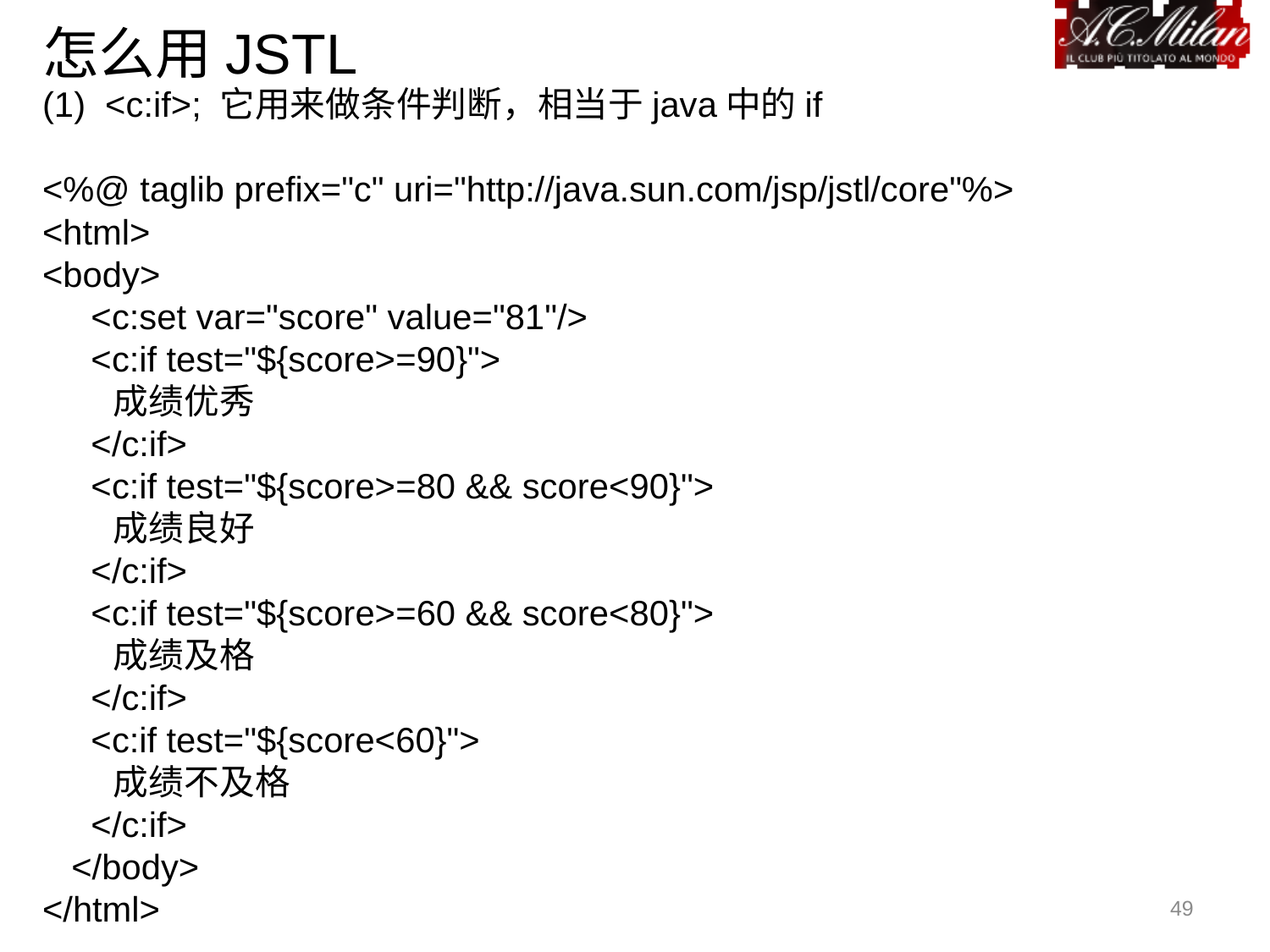

怎么用JSTL
(1)  <c:if>; 它用来做条件判断，相当于java中的if

<%@ taglib prefix="c" uri="http://java.sun.com/jsp/jstl/core"%>
<html>
<body>
     <c:set var="score" value="81"/>
     <c:if test="${score>=90}">
        成绩优秀
     </c:if>
     <c:if test="${score>=80 && score<90}">
        成绩良好
     </c:if>
     <c:if test="${score>=60 && score<80}">
        成绩及格
     </c:if>
     <c:if test="${score<60}">
        成绩不及格
     </c:if>
   </body>
</html>
49